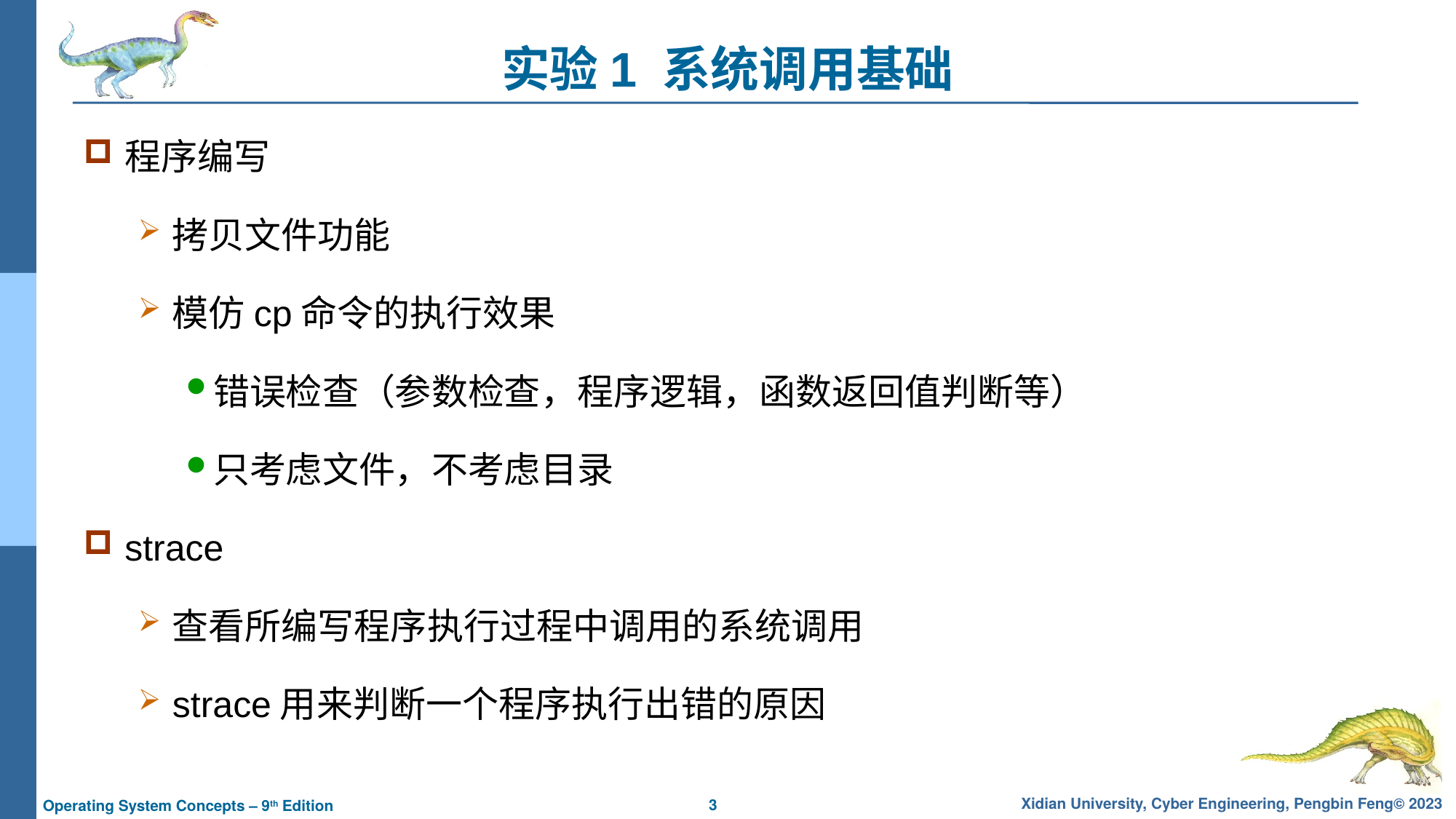

# 实验1 系统调用基础
程序编写
拷贝文件功能
模仿cp命令的执行效果
错误检查（参数检查，程序逻辑，函数返回值判断等）
只考虑文件，不考虑目录
strace
查看所编写程序执行过程中调用的系统调用
strace用来判断一个程序执行出错的原因